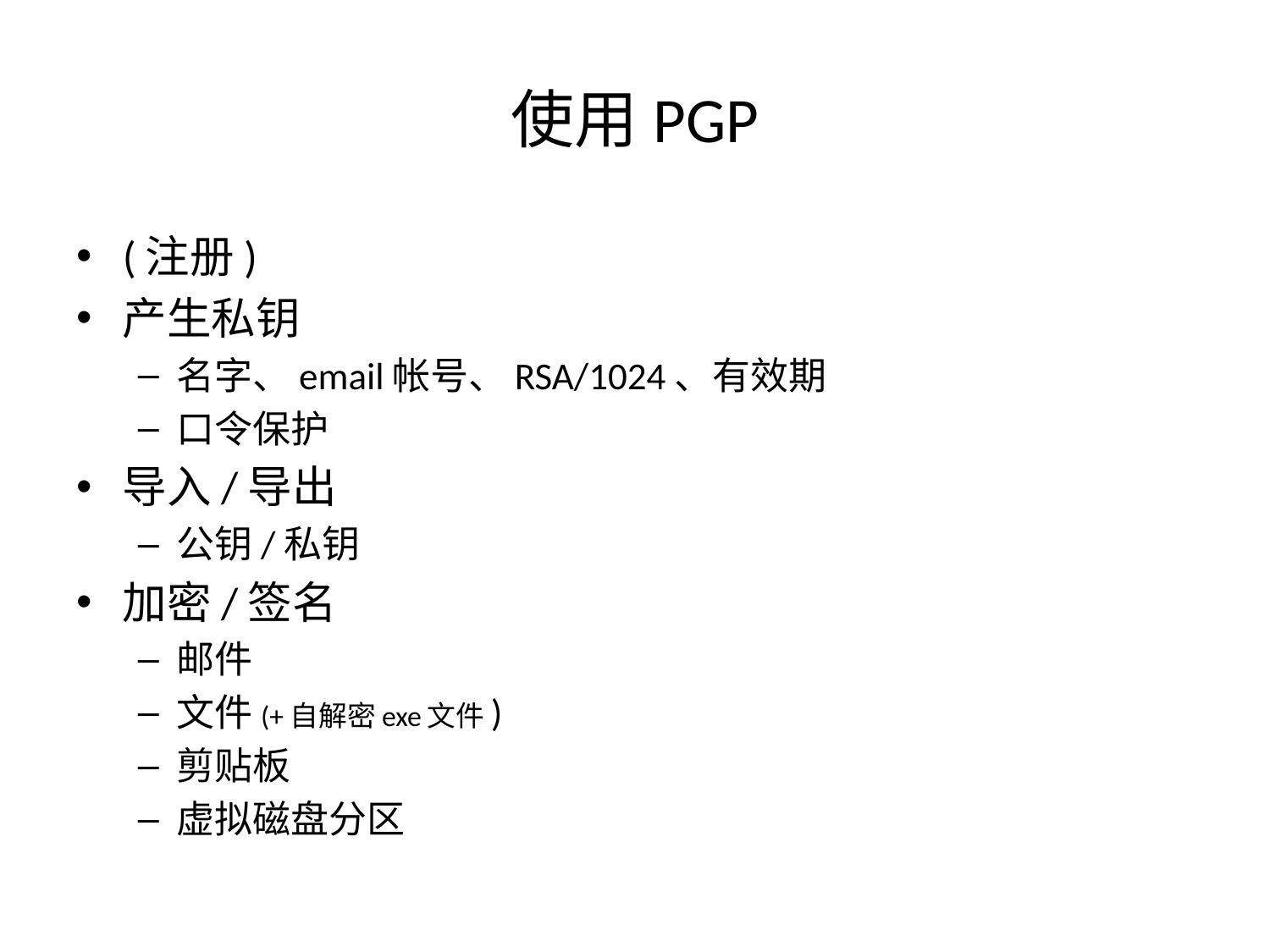

# 使用PGP
(注册)
产生私钥
名字、email帐号、RSA/1024、有效期
口令保护
导入/导出
公钥/私钥
加密/签名
邮件
文件(+自解密exe文件)
剪贴板
虚拟磁盘分区

为了交换：用自己的私钥签名，
                   用别人的公钥加密
为了存储：用自己的公钥加密
      （此时接收者是未来的自己）